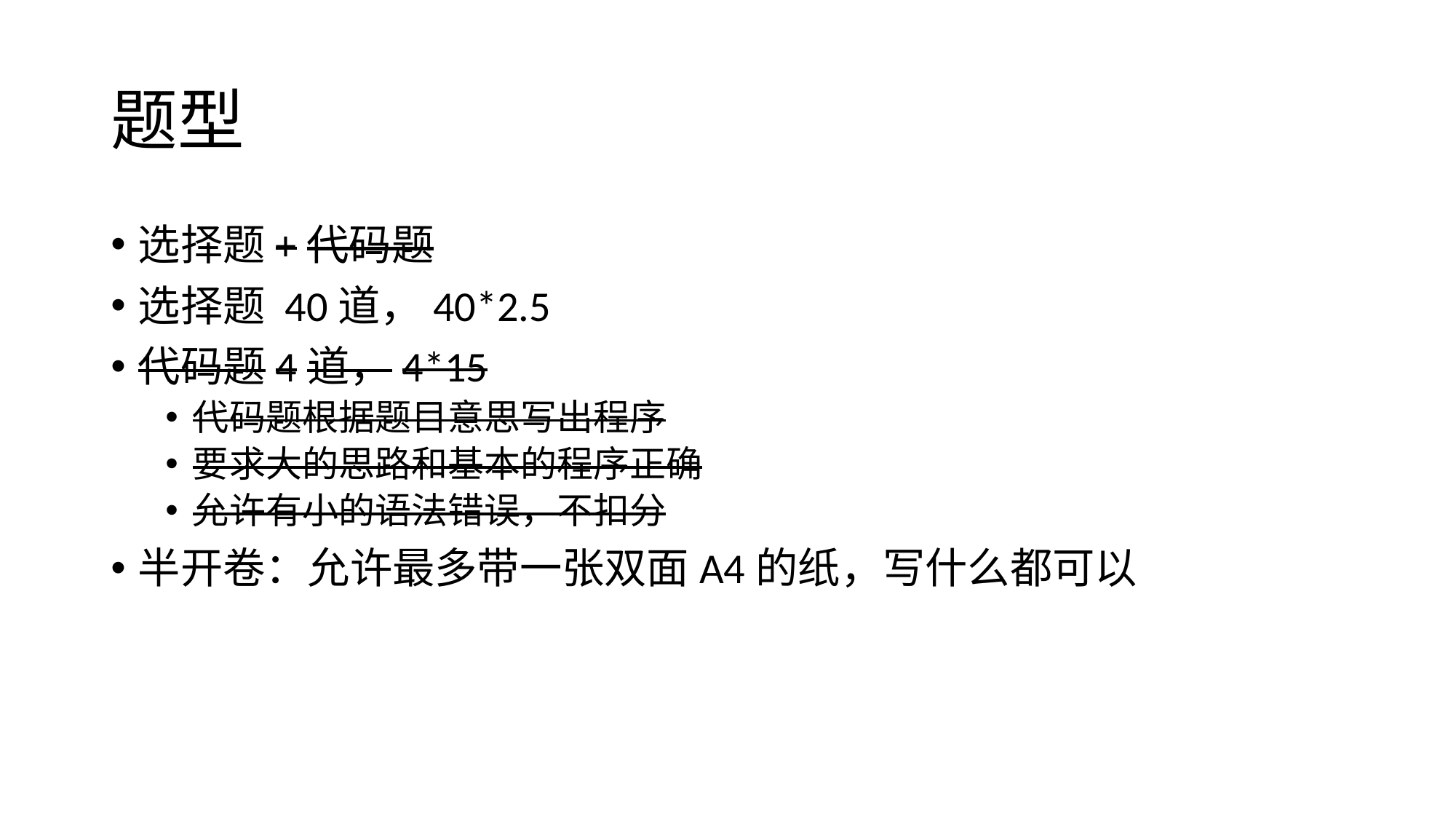

# 题型
选择题+代码题
选择题 40道，40*2.5
代码题4道，4*15
代码题根据题目意思写出程序
要求大的思路和基本的程序正确
允许有小的语法错误，不扣分
半开卷：允许最多带一张双面A4的纸，写什么都可以